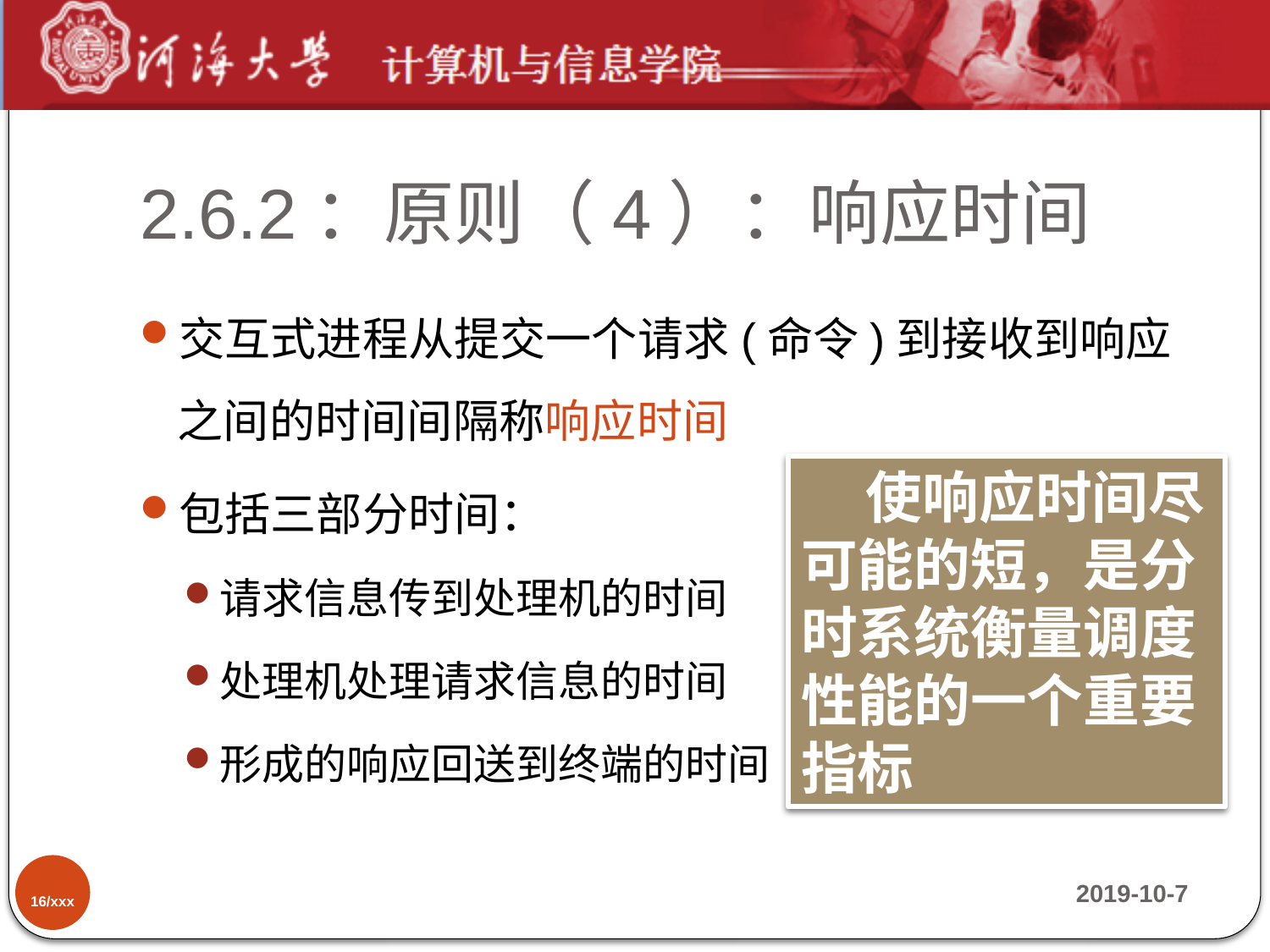

# 2.6.2：原则（4）：响应时间
交互式进程从提交一个请求(命令)到接收到响应之间的时间间隔称响应时间
包括三部分时间：
请求信息传到处理机的时间
处理机处理请求信息的时间
形成的响应回送到终端的时间

    使响应时间尽可能的短，是分时系统衡量调度性能的一个重要指标
16/xxx
2019-10-7